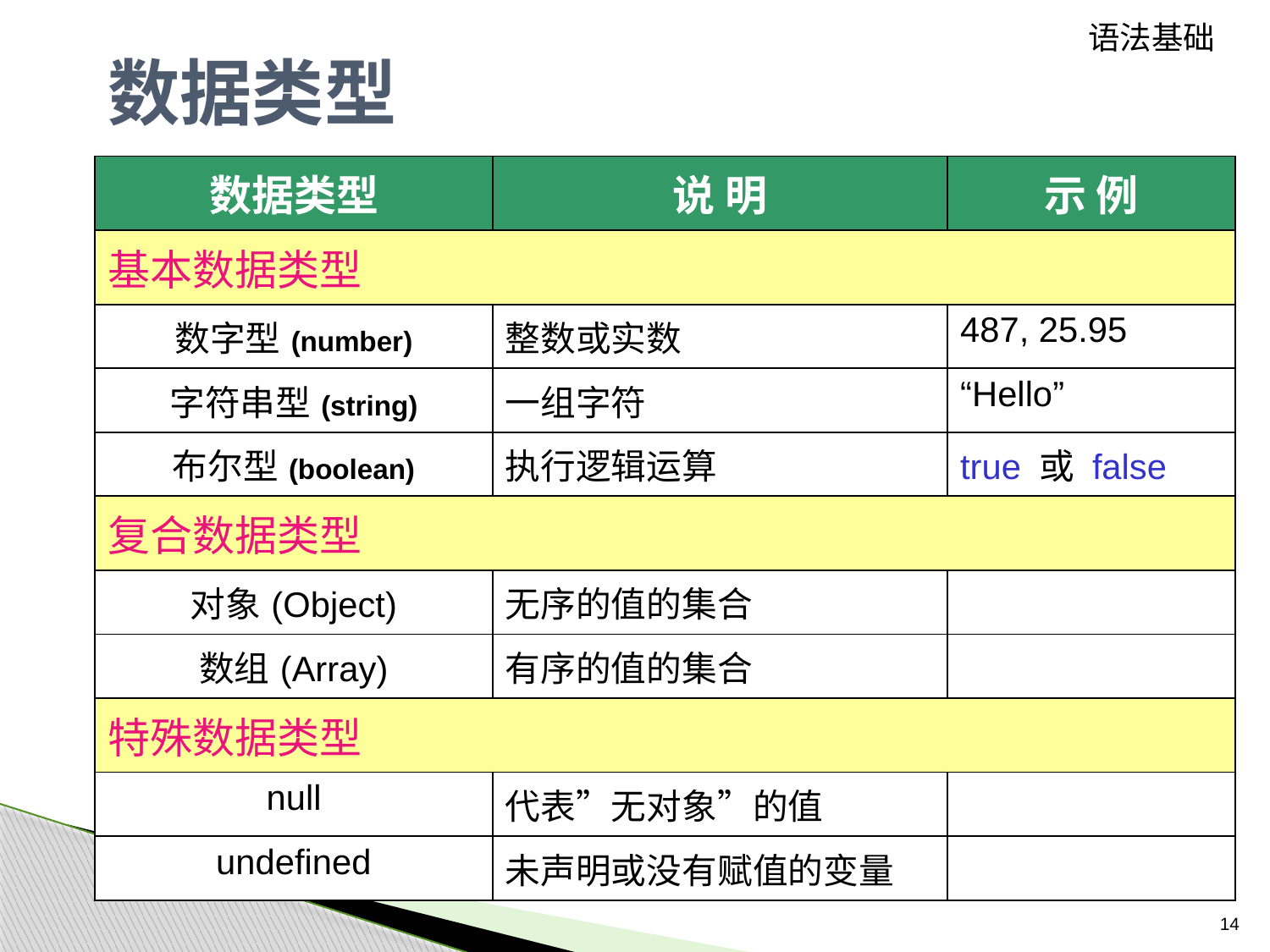

语法基础
# 数据类型
| 数据类型 | 说 明 | 示 例 |
| --- | --- | --- |
| 基本数据类型 |  |  |
| 数字型(number) | 整数或实数 | 487, 25.95 |
| 字符串型(string) | 一组字符 | “Hello” |
| 布尔型(boolean) | 执行逻辑运算 | true 或 false |
| 复合数据类型 |  |  |
| 对象(Object) | 无序的值的集合 |  |
| 数组(Array) | 有序的值的集合 |  |
| 特殊数据类型 |  |  |
| null | 代表”无对象”的值 |  |
| undefined | 未声明或没有赋值的变量 |  |
14